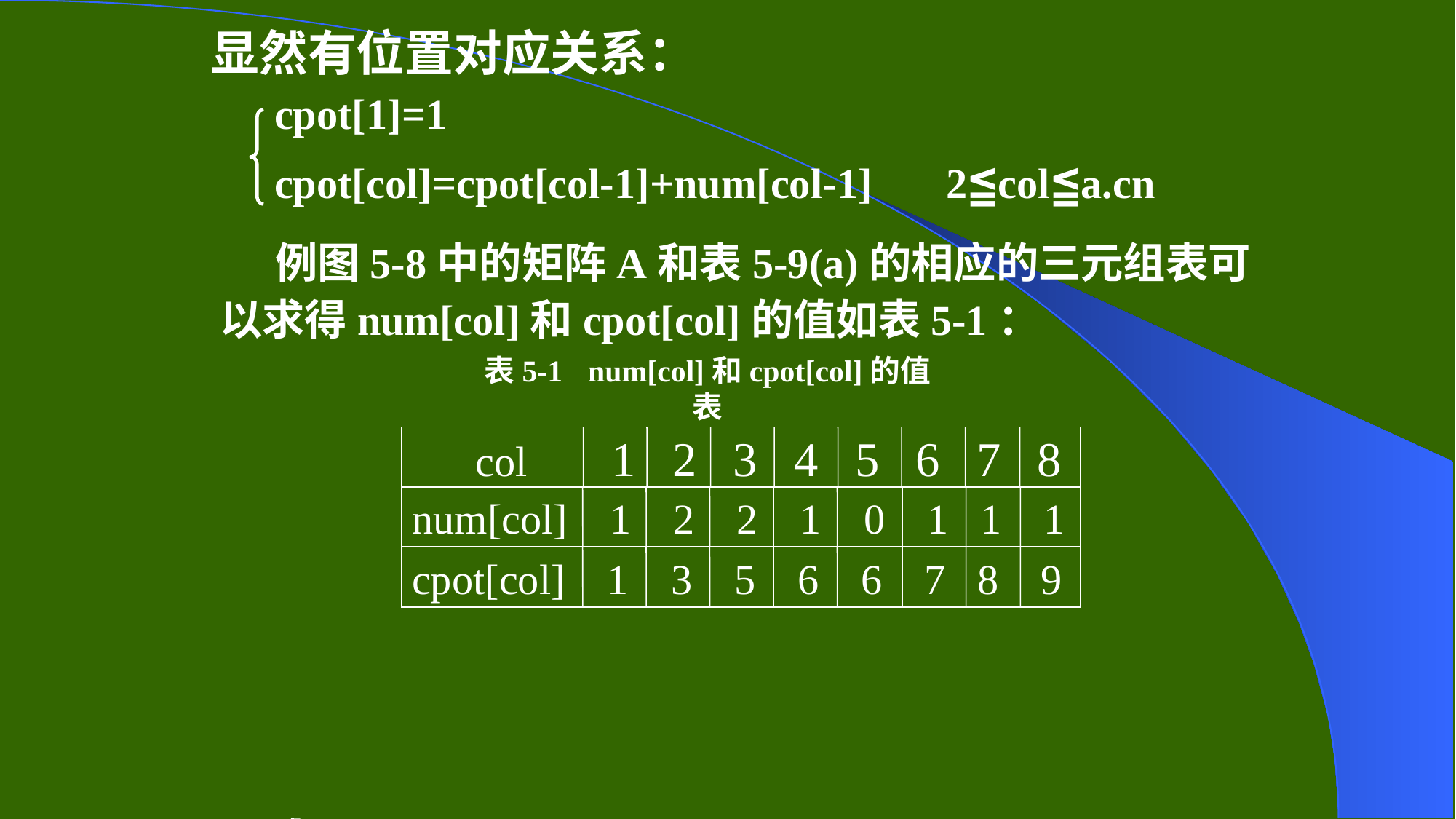

显然有位置对应关系：
cpot[1]=1

cpot[col]=cpot[col-1]+num[col-1]       2≦col≦a.cn
    例图5-8中的矩阵A和表5-9(a)的相应的三元组表可以求得num[col]和cpot[col]的值如表5-1：
表5-1   num[col]和cpot[col]的值表
      col        1   2   3   4   5   6   7   8

num[col]    1    2    2    1    0    1   1    1

cpot[col]    1    3    5    6    6    7   8    9